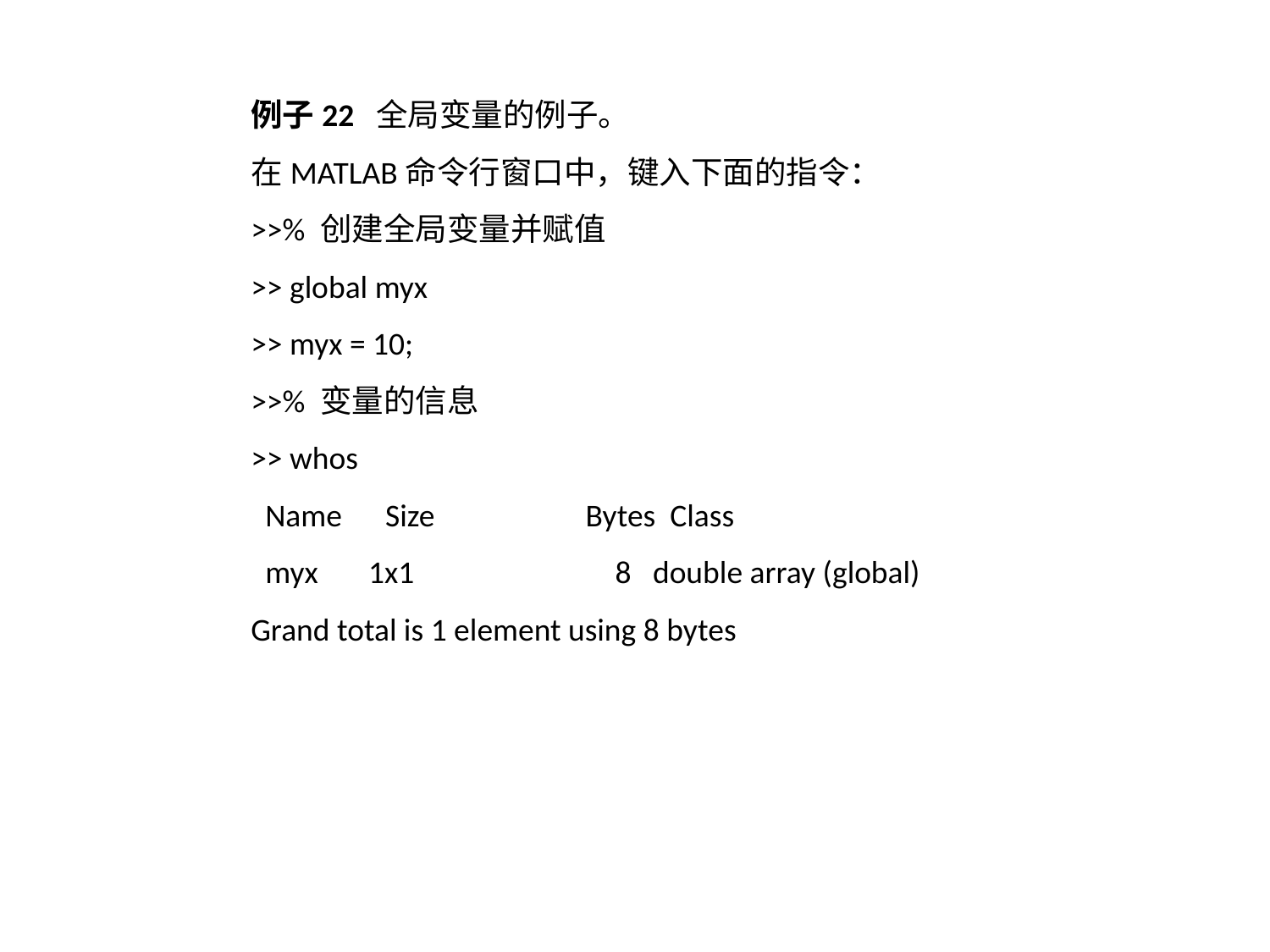

例子22  全局变量的例子。
在MATLAB命令行窗口中，键入下面的指令：
>>% 创建全局变量并赋值
>> global myx
>> myx = 10;
>>% 变量的信息
>> whos
  Name      Size                     Bytes  Class
  myx       1x1                            8   double array (global)
Grand total is 1 element using 8 bytes